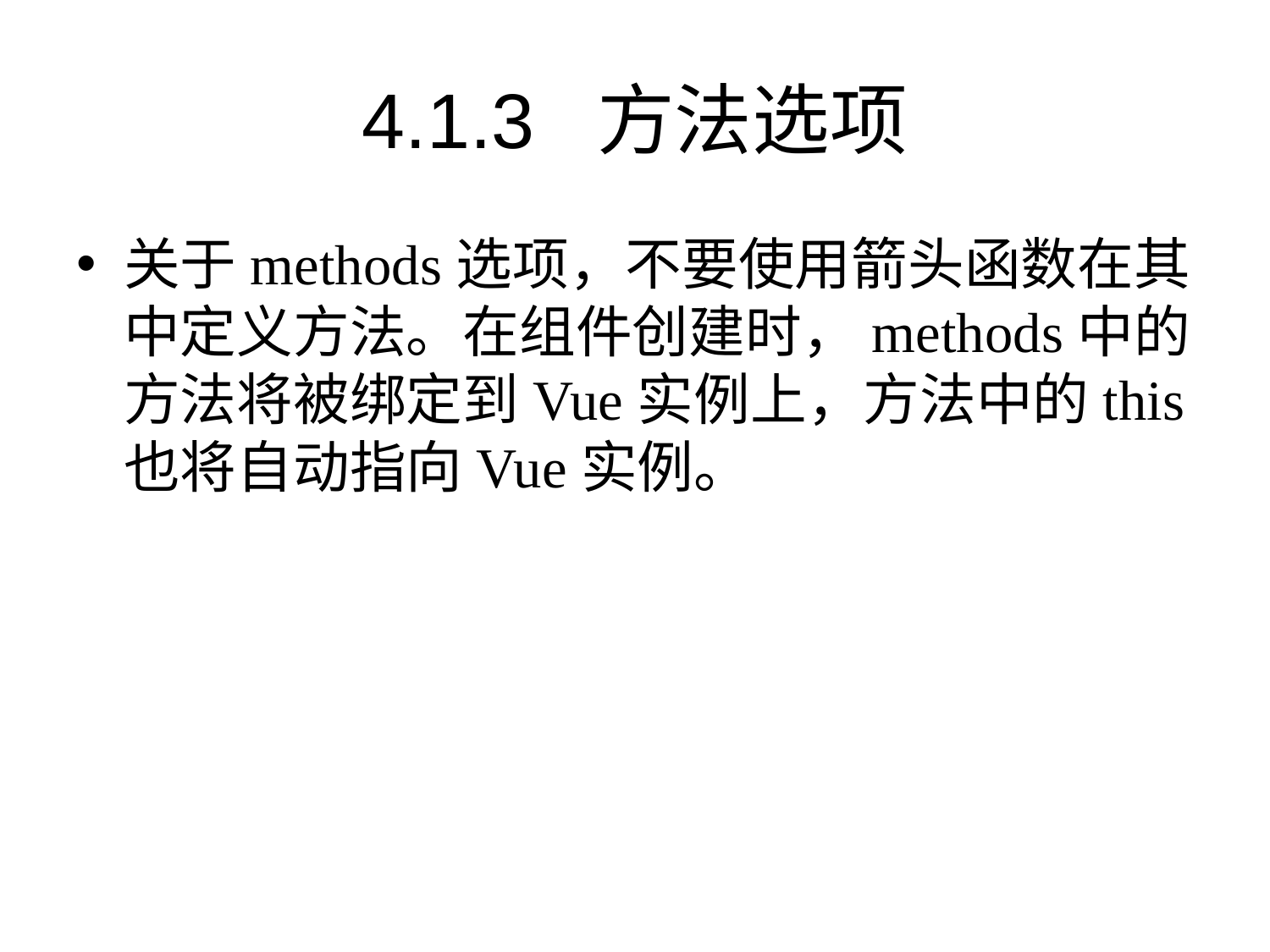

# 4.1.3  方法选项
关于methods选项，不要使用箭头函数在其中定义方法。在组件创建时，methods中的方法将被绑定到Vue实例上，方法中的this也将自动指向Vue实例。